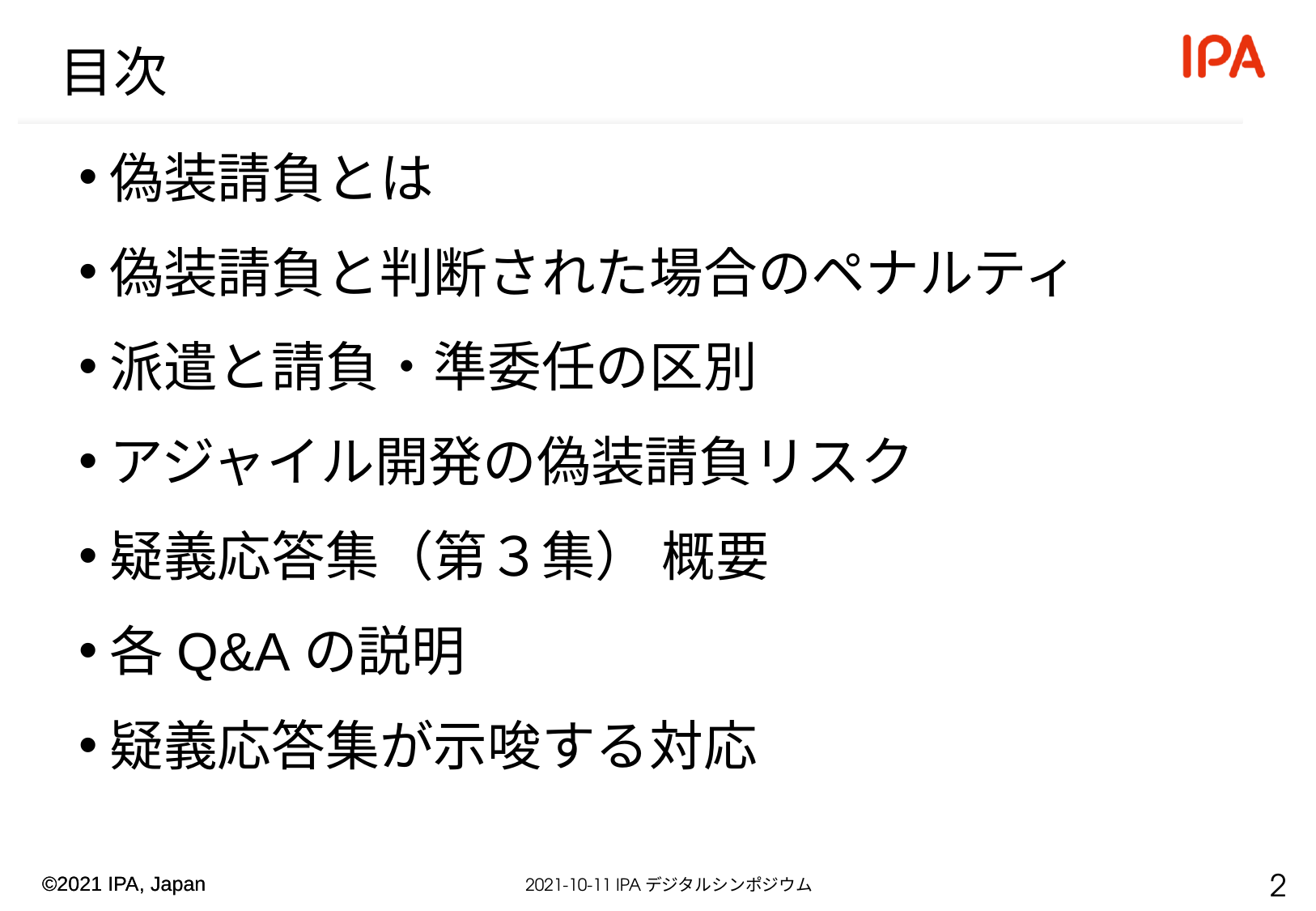

# 目次
偽装請負とは
偽装請負と判断された場合のペナルティ
派遣と請負・準委任の区別
アジャイル開発の偽装請負リスク
疑義応答集（第３集） 概要
各Q&Aの説明
疑義応答集が示唆する対応

2